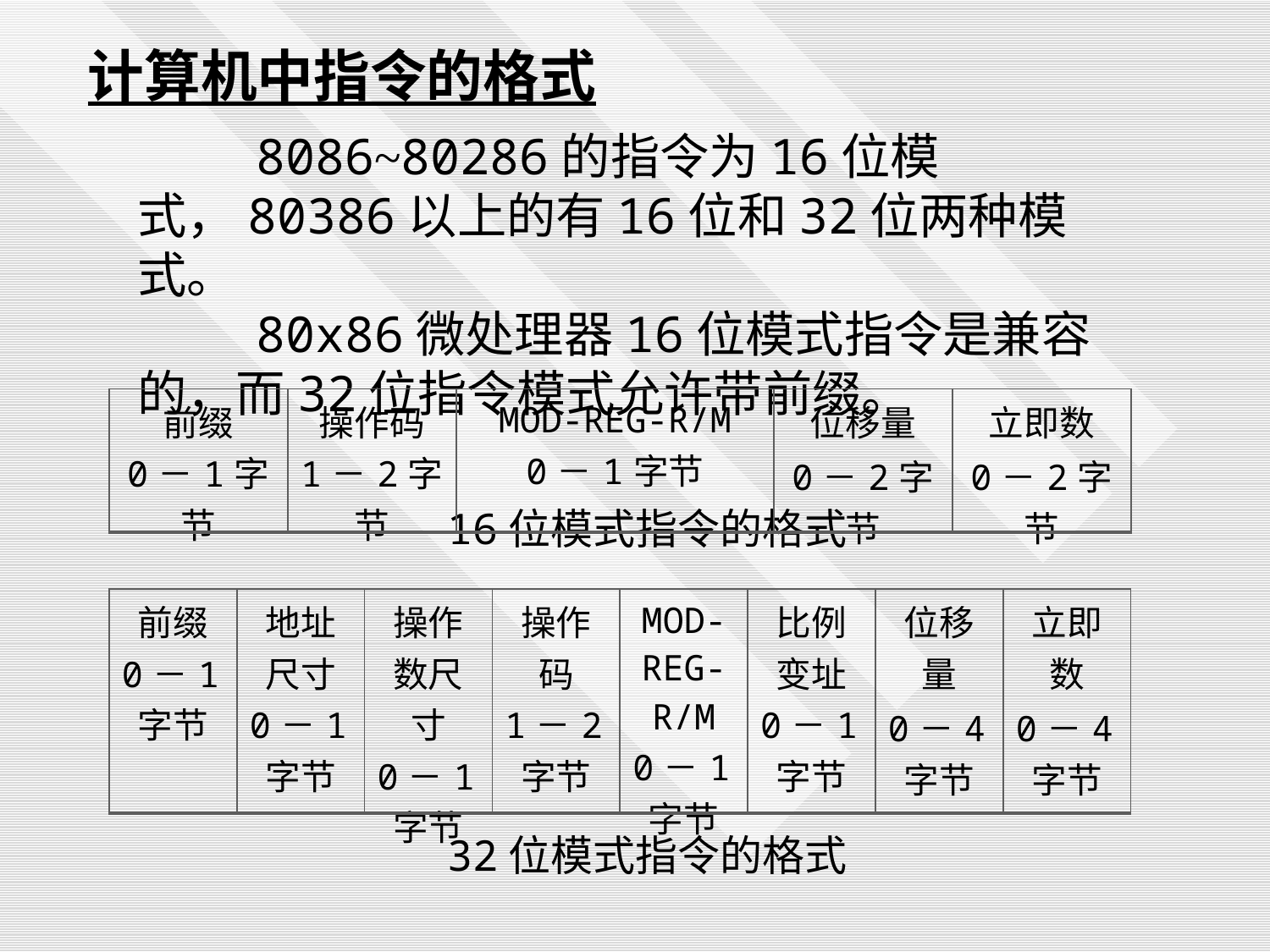

计算机中指令的格式
    8086~80286的指令为16位模式，80386以上的有16位和32位两种模式。
    80x86微处理器16位模式指令是兼容的，而32位指令模式允许带前缀。
| 前缀 0－1字节 | 操作码 1－2字节 | MOD-REG-R/M 0－1字节 | 位移量 0－2字节 | 立即数 0－2字节 |
| --- | --- | --- | --- | --- |
16位模式指令的格式
| 前缀 0－1字节 | 地址尺寸 0－1字节 | 操作数尺寸 0－1字节 | 操作码 1－2字节 | MOD-REG-R/M 0－1字节 | 比例变址 0－1字节 | 位移量 0－4字节 | 立即数 0－4字节 |
| --- | --- | --- | --- | --- | --- | --- | --- |
32位模式指令的格式